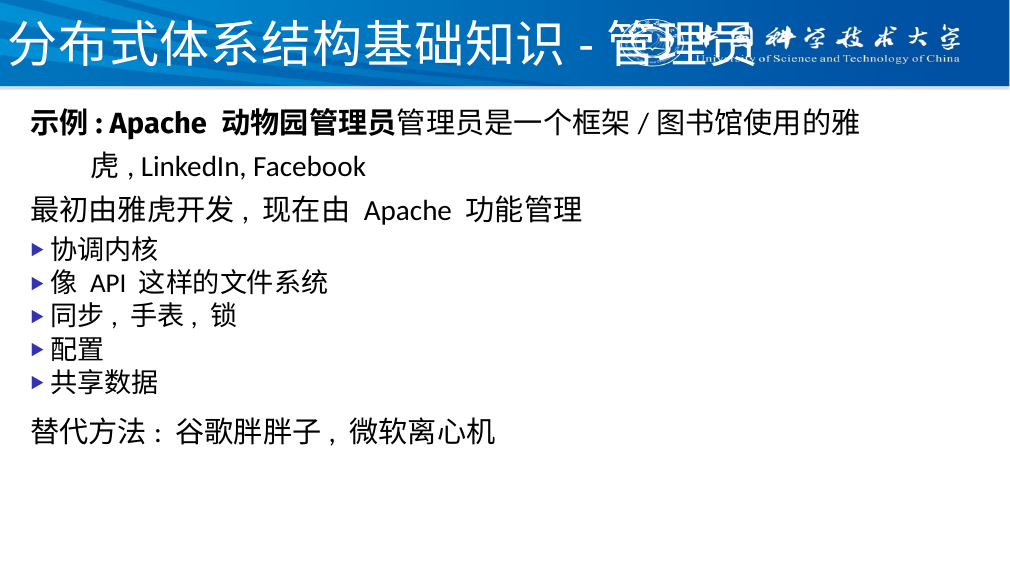

# 分布式体系结构基础知识-管理员
示例: Apache 动物园管理员管理员是一个框架/图书馆使用的雅虎, LinkedIn, Facebook
最初由雅虎开发, 现在由 Apache 功能管理
▶协调内核
▶像 API 这样的文件系统
▶同步, 手表, 锁
▶配置
▶共享数据
替代方法: 谷歌胖胖子, 微软离心机